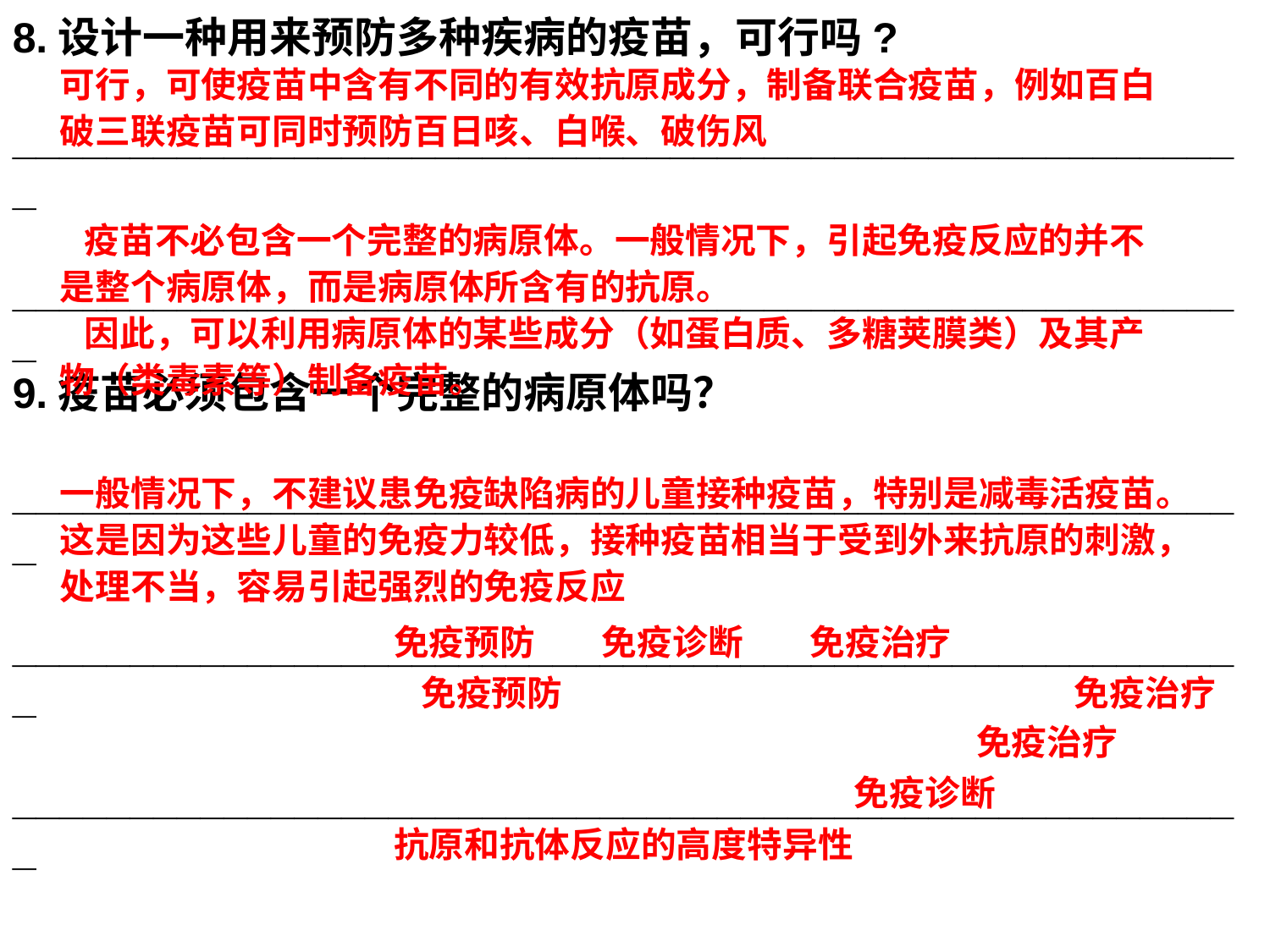

8.设计一种用来预防多种疾病的疫苗，可行吗?
  _____________________________________________________
  _____________________________________________________
9.疫苗必须包含一个完整的病原体吗？
  _____________________________________________________
  _____________________________________________________
  _____________________________________________________
  _____________________________________________________
10.患免疫缺陷的儿童能否接种疫苗，尤其是减毒活疫苗？为什么？
  _____________________________________________________
  _____________________________________________________
  _____________________________________________________
11.免疫学应用包括________、________和________；
   接种抗原疫苗属于_______，输入抗体、抗毒血清属于_______；
   使用免疫抑制剂或抗体等调整病人免疫功能属于________；
   检测病原体、检测血型、肿瘤标志物属于_________；
12.免疫诊断依据*：_________________________
13.免疫诊断常见方法：凝集反应、沉淀反应、标记技术等；
可行，可使疫苗中含有不同的有效抗原成分，制备联合疫苗，例如百白破三联疫苗可同时预防百日咳、白喉、破伤风
  疫苗不必包含一个完整的病原体。一般情况下，引起免疫反应的并不是整个病原体，而是病原体所含有的抗原。
  因此，可以利用病原体的某些成分（如蛋白质、多糖荚膜类）及其产物（类毒素等）制备疫苗。
一般情况下，不建议患免疫缺陷病的儿童接种疫苗，特别是减毒活疫苗。这是因为这些儿童的免疫力较低，接种疫苗相当于受到外来抗原的刺激，处理不当，容易引起强烈的免疫反应
免疫预防
免疫诊断
免疫治疗
免疫预防
免疫治疗
免疫治疗
免疫诊断
抗原和抗体反应的高度特异性